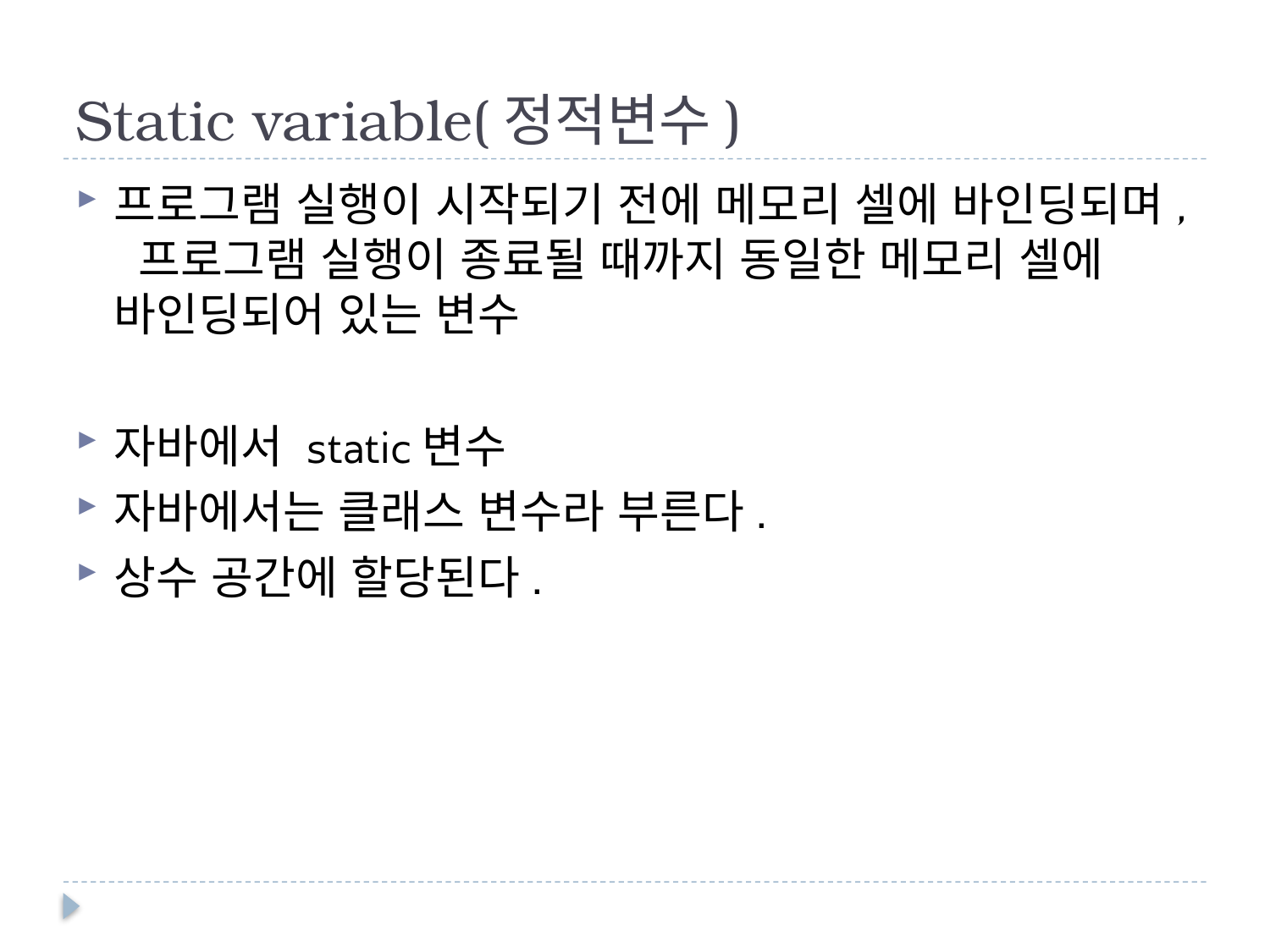

# Static variable(정적변수)
프로그램 실행이 시작되기 전에 메모리 셀에 바인딩되며,  프로그램 실행이 종료될 때까지 동일한 메모리 셀에 바인딩되어 있는 변수

자바에서 static변수
자바에서는 클래스 변수라 부른다.
상수 공간에 할당된다.